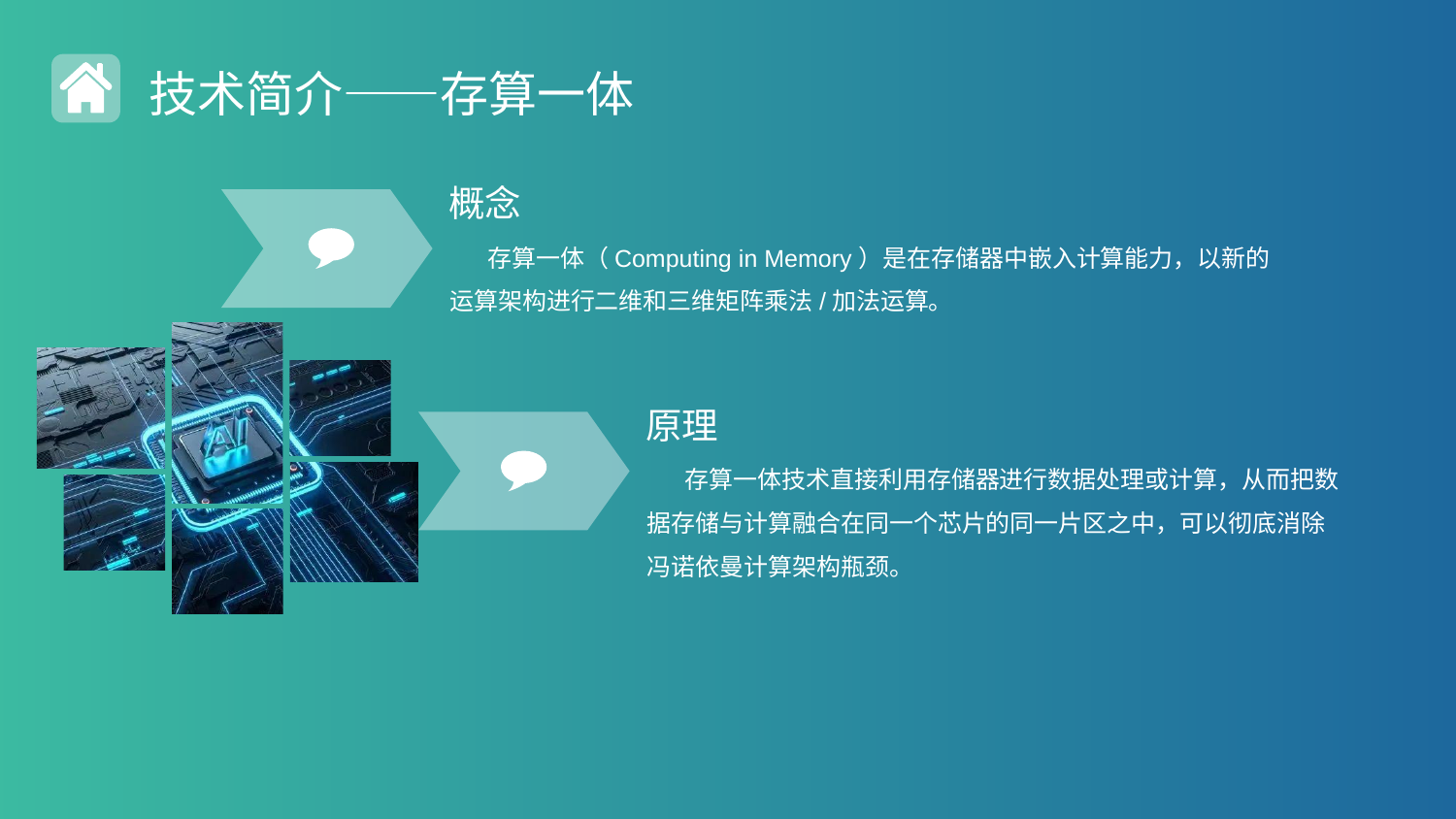

技术简介——存算一体
概念
      存算一体（Computing in Memory）是在存储器中嵌入计算能力，以新的运算架构进行二维和三维矩阵乘法/加法运算。

原理
      存算一体技术直接利用存储器进行数据处理或计算，从而把数据存储与计算融合在同一个芯片的同一片区之中，可以彻底消除冯诺依曼计算架构瓶颈。